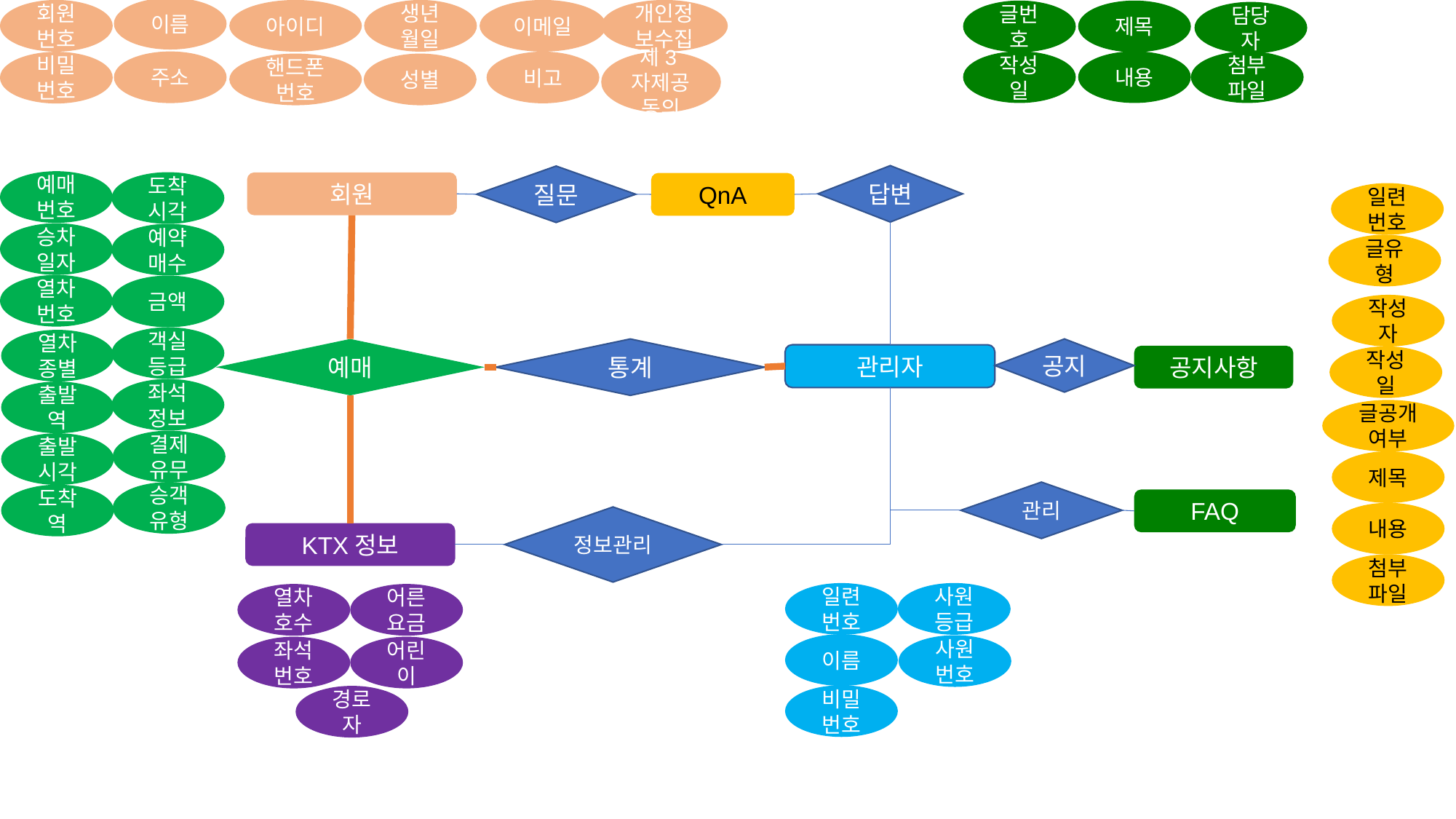

회원번호
아이디
생년월일
이메일
개인정보수집
이름
글번호
제목
담당자
작성일
내용
첨부파일
주소
비고
제3자제공동의
비밀번호
핸드폰번호
성별
답변
질문
예매번호
도착시각
회원
QnA
일련번호
승차일자
예약매수
글유형
열차번호
금액
작성자
객실등급
열차종별
예매
통계
공지
관리자
공지사항
작성일
좌석정보
출발역
글공개여부
결제유무
출발시각
제목
승객유형
관리
도착역
FAQ
내용
정보관리
KTX정보
첨부파일
사원등급
일련번호
열차호수
어른요금
이름
사원번호
어린이
좌석번호
비밀번호
경로자